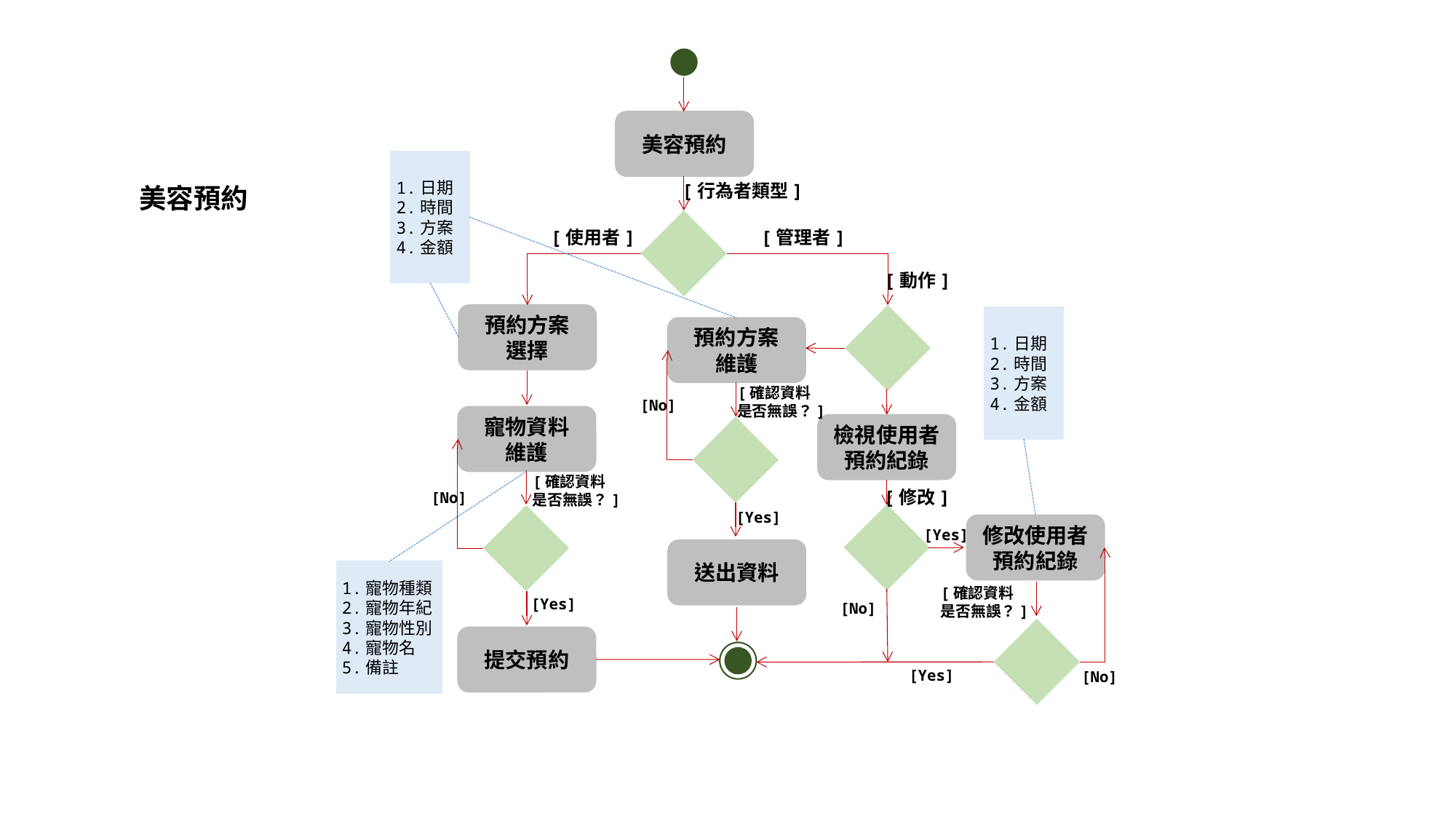

美容預約
1.日期
2.時間
3.方案
4.金額
[行為者類型]
美容預約

[使用者]
[管理者]
[動作]
預約方案
選擇

1.日期
2.時間
3.方案
4.金額
預約方案
維護
[確認資料
是否無誤？]
[No]
寵物資料
維護
檢視使用者預約紀錄

[確認資料
是否無誤？]
[修改]
[No]
[Yes]

修改使用者預約紀錄
[Yes]
送出資料
1.寵物種類
2.寵物年紀
3.寵物性別
4.寵物名
5.備註
[確認資料
是否無誤？]
[Yes]
[No]

提交預約

[Yes]
[No]